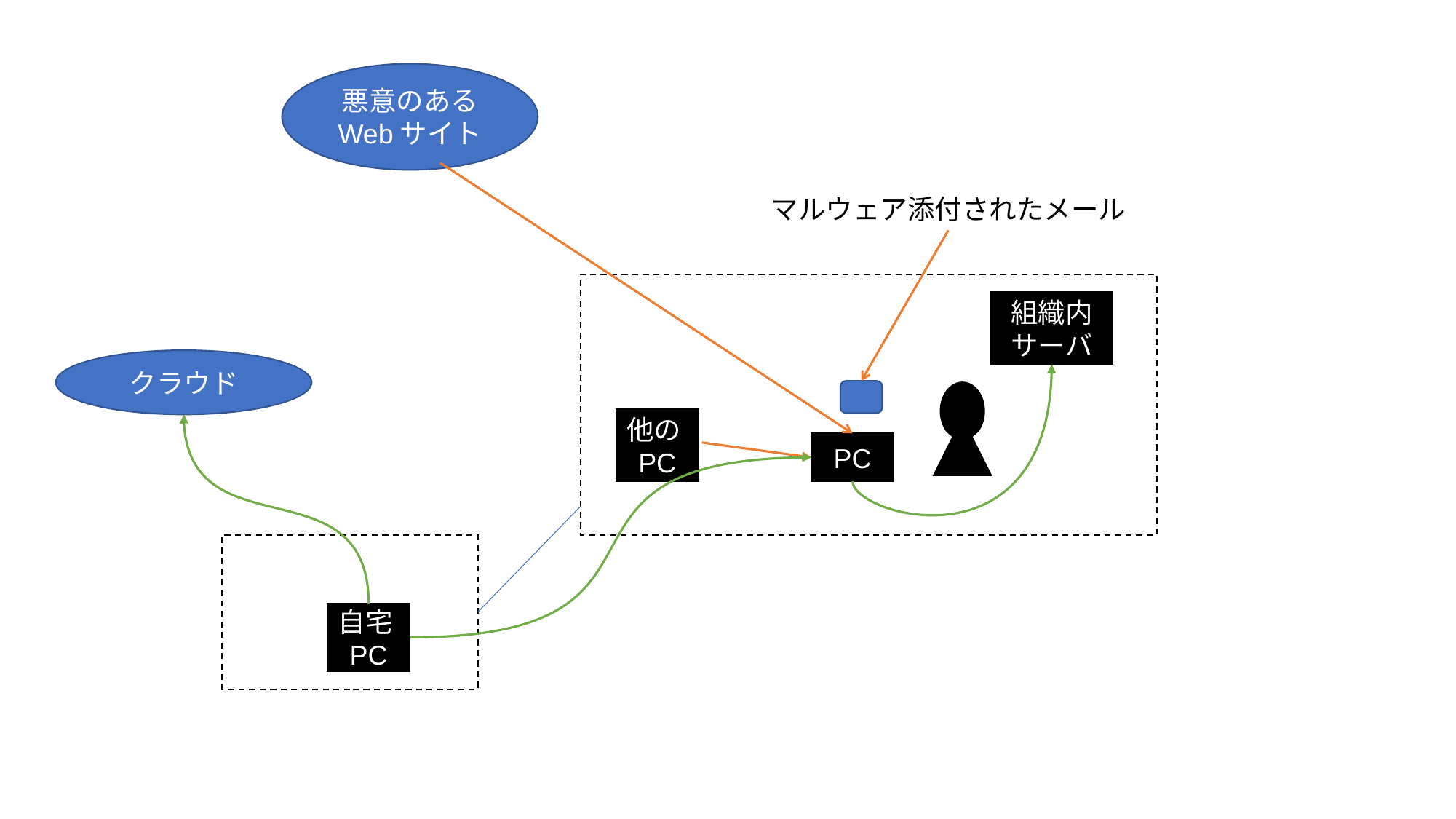

悪意のある
Webサイト
マルウェア添付されたメール

組織内サーバ
クラウド

他のPC
PC

自宅PC